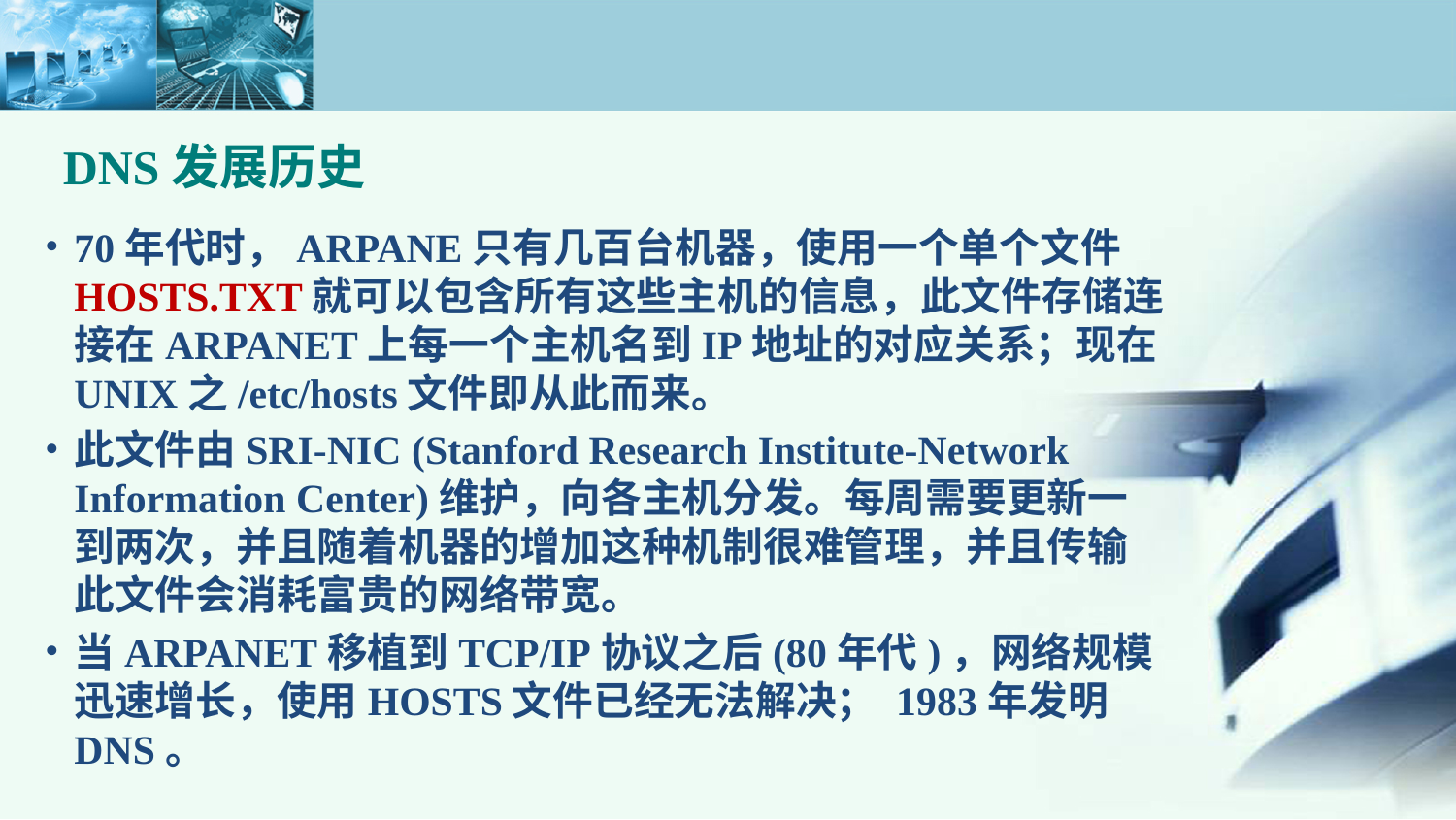

# DNS发展历史
70年代时，ARPANE只有几百台机器，使用一个单个文件HOSTS.TXT就可以包含所有这些主机的信息，此文件存储连接在ARPANET上每一个主机名到IP地址的对应关系；现在UNIX之/etc/hosts文件即从此而来。
此文件由SRI-NIC (Stanford Research Institute-Network Information Center)维护，向各主机分发。每周需要更新一到两次，并且随着机器的增加这种机制很难管理，并且传输此文件会消耗富贵的网络带宽。
当ARPANET移植到TCP/IP协议之后(80年代)，网络规模迅速增长，使用HOSTS文件已经无法解决； 1983年发明DNS。